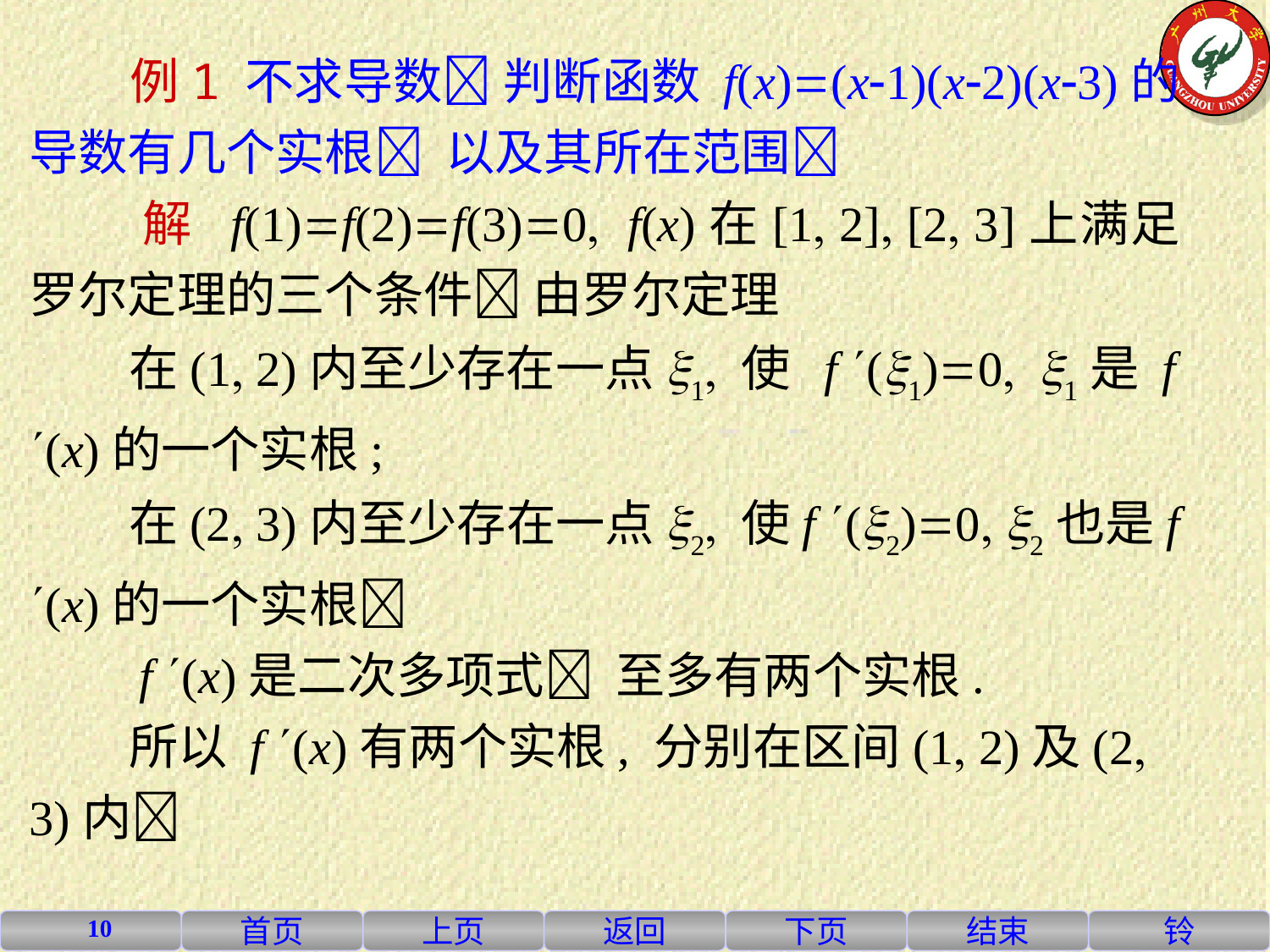

例1 不求导数, 判断函数 f(x)=(x−1)(x−2)(x−3)的导数有几个实根,  以及其所在范围.
        解  f(1)=f(2)=f(3)=0,  f(x)在[1, 2], [2, 3]上满足罗尔定理的三个条件. 由罗尔定理
        在(1, 2)内至少存在一点ξ1, 使  f ′(ξ1)=0,  ξ1是 f ′(x)的一个实根;
        在(2, 3)内至少存在一点ξ2, 使f ′(ξ2)=0, ξ2也是f ′(x)的一个实根.
         f ′(x)是二次多项式,  至多有两个实根.
        所以 f ′(x)有两个实根, 分别在区间(1, 2)及(2, 3)内.
10